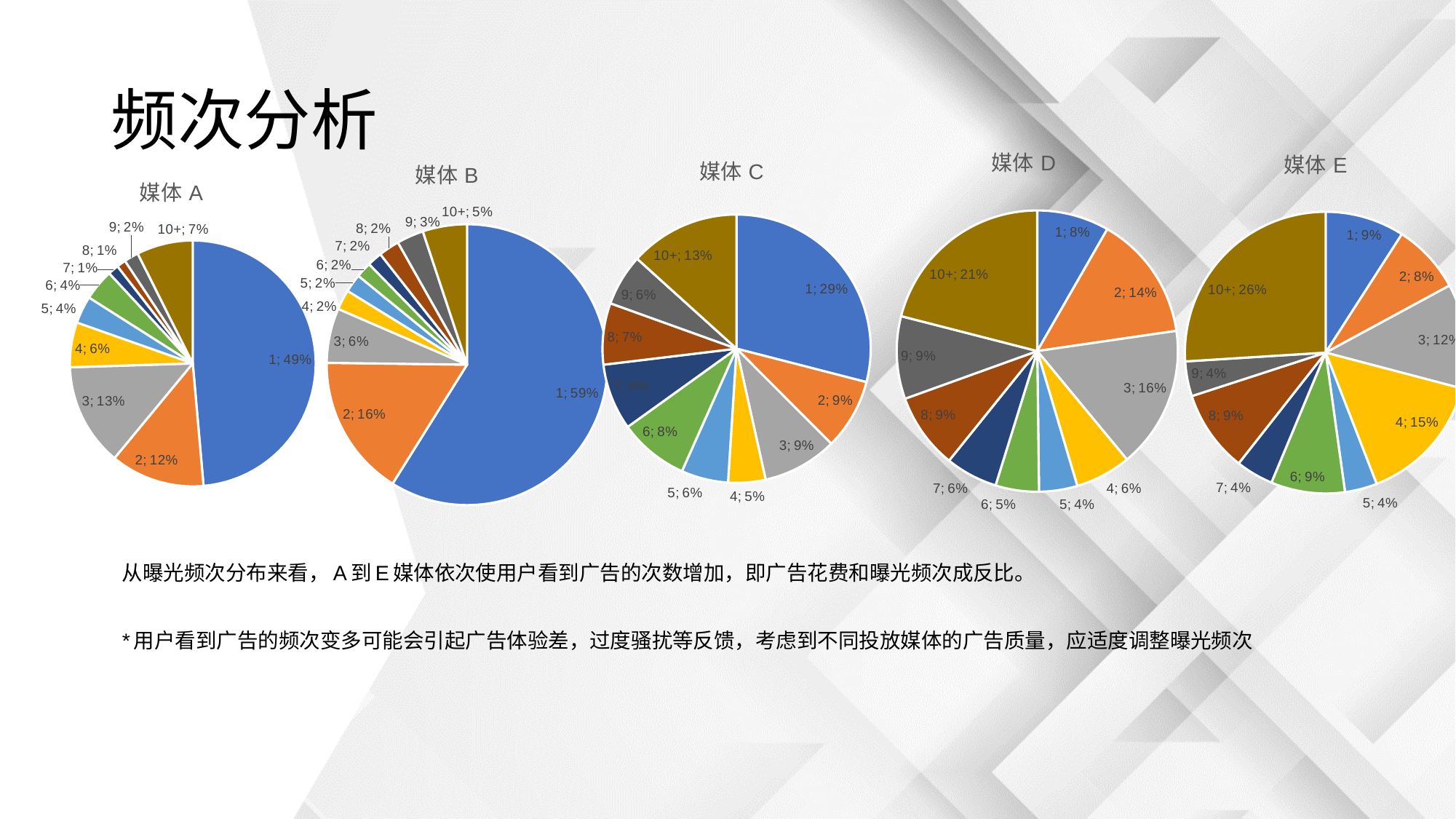

# 频次分析

### Chart:

| Category | 媒体D |
|---|---|
| 1 | 1053090.056 |
| 2 | 1827047.808 |
| 3 | 2068116.6160000002 |
| 4 | 812021.248 |
| 5 | 558264.608 |
| 6 | 634391.6000000001 |
| 7 | 761269.9199999999 |
| 8 | 1103841.3839999998 |
| 9 | 1205344.04 |
| 10+ | 2664444.7199999997 |

### Chart:

| Category | 媒体E |
|---|---|
| 1 | 1274389.753 |
| 2 | 1120342.6400000001 |
| 3 | 1680513.96 |
| 4 | 2100642.4499999997 |
| 5 | 518158.47099999996 |
| 6 | 1190364.0550000002 |
| 7 | 602184.169 |
| 8 | 1316402.602 |
| 9 | 560171.3200000001 |
| 10+ | 3641113.58 |

### Chart:

| Category | 媒体C |
|---|---|
| 1 | 3317148.0 |
| 2 | 972267.0 |
| 3 | 1029460.0 |
| 4 | 514730.0 |
| 5 | 647416.0 |
| 6 | 960829.0 |
| 7 | 915075.0 |
| 8 | 846445.0 |
| 9 | 709183.0 |
| 10+ | 1521313.0 |

### Chart:

| Category | 媒体B |
|---|---|
| 1 | 6371824.0 |
| 2 | 1763340.0 |
| 3 | 681536.0 |
| 4 | 248815.0 |
| 5 | 227179.0 |
| 6 | 194725.0 |
| 7 | 183907.0 |
| 8 | 259633.0 |
| 9 | 335359.0 |
| 10+ | 551720.0 |

### Chart:

| Category | 媒体A | 媒体B | 媒体C | 媒体D | 媒体E |
|---|---|---|---|---|---|
| 1 | 5033913.0 | 6371824.0 | 3317148.0 | 1053090.056 | 1274389.753 |
| 2 | 1284373.0 | 1763340.0 | 972267.0 | 1827047.808 | 1120342.6400000001 |
| 3 | 1398309.0 | 681536.0 | 1029460.0 | 2068116.6160000002 | 1680513.96 |
| 4 | 611113.0 | 248815.0 | 514730.0 | 812021.248 | 2100642.4499999997 |
| 5 | 372882.0 | 227179.0 | 647416.0 | 558264.608 | 518158.47099999996 |
| 6 | 424672.0 | 194725.0 | 960829.0 | 634391.6000000001 | 1190364.0550000002 |
| 7 | 145010.0 | 183907.0 | 915075.0 | 761269.9199999999 | 602184.169 |
| 8 | 124294.0 | 259633.0 | 846445.0 | 1103841.3839999998 | 1316402.602 |
| 9 | 196799.0 | 335359.0 | 709183.0 | 1205344.04 | 560171.3200000001 |
| 10+ | 766481.0 | 551720.0 | 1521313.0 | 2664444.7199999997 | 3641113.58 |
从曝光频次分布来看，A到E媒体依次使用户看到广告的次数增加，即广告花费和曝光频次成反比。

*用户看到广告的频次变多可能会引起广告体验差，过度骚扰等反馈，考虑到不同投放媒体的广告质量，应适度调整曝光频次